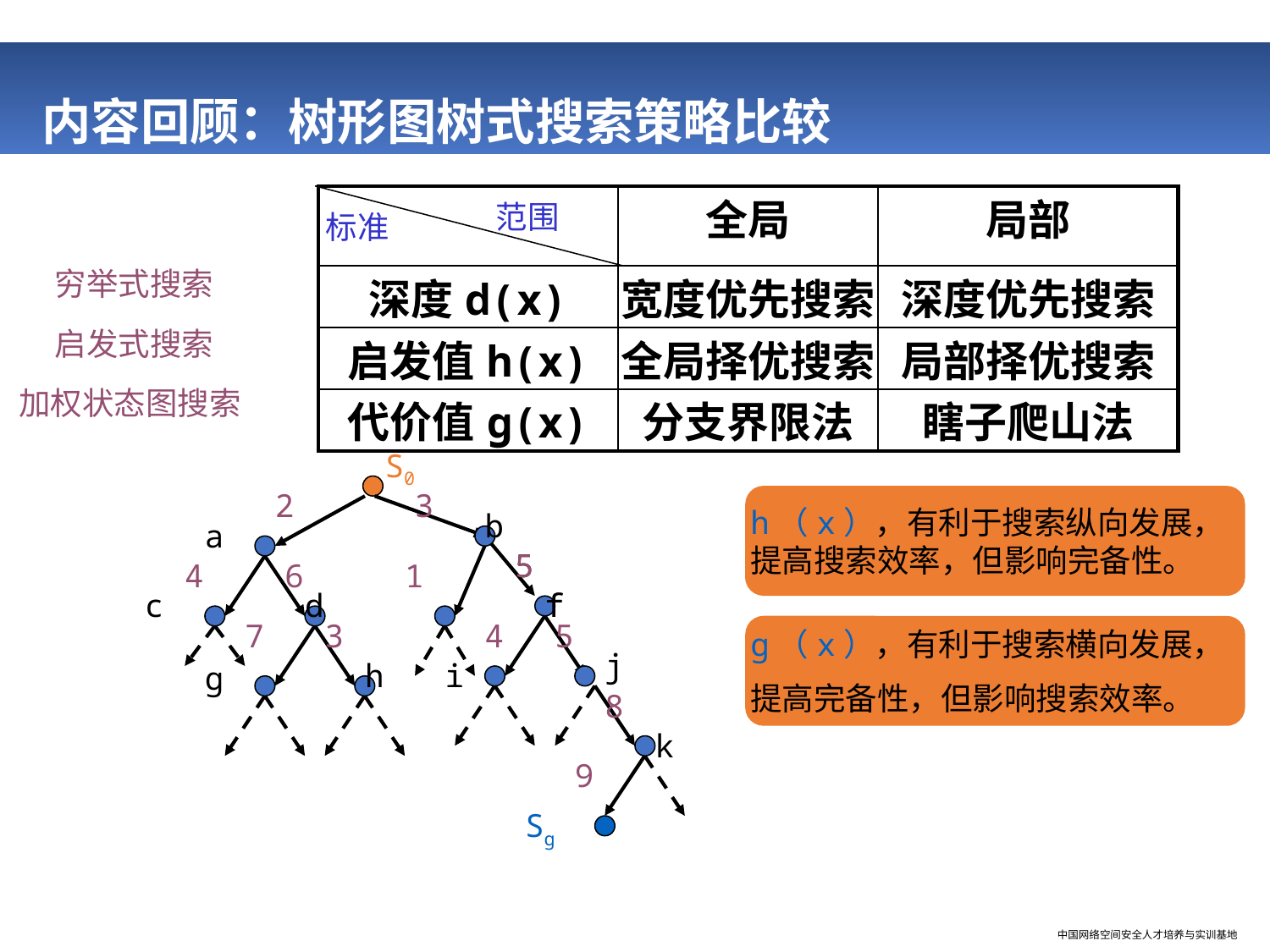

# 内容回顾：树形图树式搜索策略比较

范围
标准
|  | 全局 | 局部 |
| --- | --- | --- |
| 深度d(x) | 宽度优先搜索 | 深度优先搜索 |
| 启发值h(x) | 全局择优搜索 | 局部择优搜索 |
| 代价值g(x) | 分支界限法 | 瞎子爬山法 |
穷举式搜索
启发式搜索
加权状态图搜索
S0

2
3
h（x），有利于搜索纵向发展，
提高搜索效率，但影响完备性。

b
a

5
5
4

6
1
c
d
f
f

7
3
4

5
g（x），有利于搜索横向发展，
提高完备性，但影响搜索效率。

j
h
i
g

8

k

9

Sg